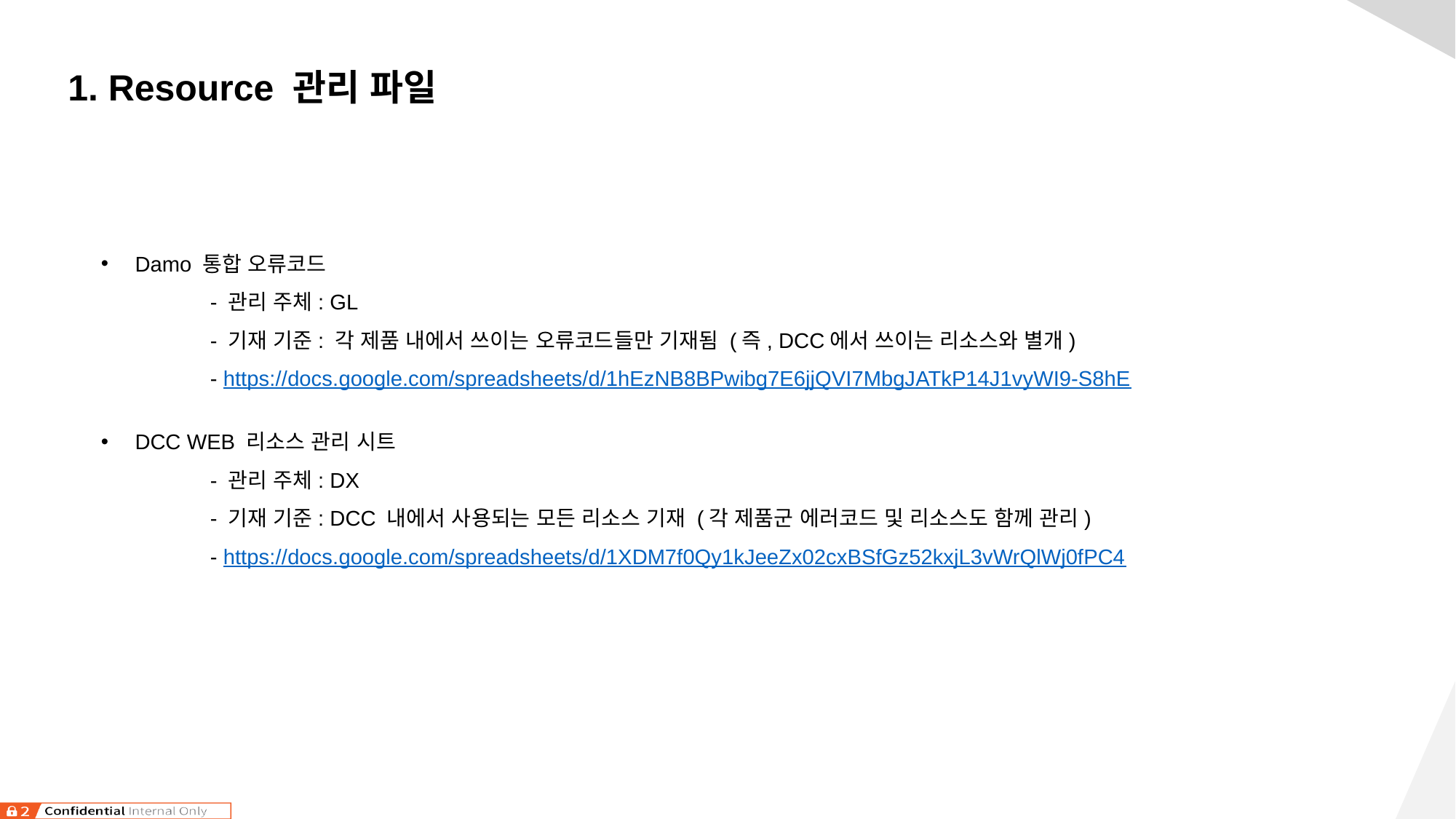

1. Resource 관리 파일
Damo 통합 오류코드
	- 관리 주체: GL
	- 기재 기준: 각 제품 내에서 쓰이는 오류코드들만 기재됨 (즉, DCC에서 쓰이는 리소스와 별개)
	- https://docs.google.com/spreadsheets/d/1hEzNB8BPwibg7E6jjQVI7MbgJATkP14J1vyWI9-S8hE
DCC WEB 리소스 관리 시트
	- 관리 주체: DX
	- 기재 기준: DCC 내에서 사용되는 모든 리소스 기재 (각 제품군 에러코드 및 리소스도 함께 관리)
	- https://docs.google.com/spreadsheets/d/1XDM7f0Qy1kJeeZx02cxBSfGz52kxjL3vWrQlWj0fPC4